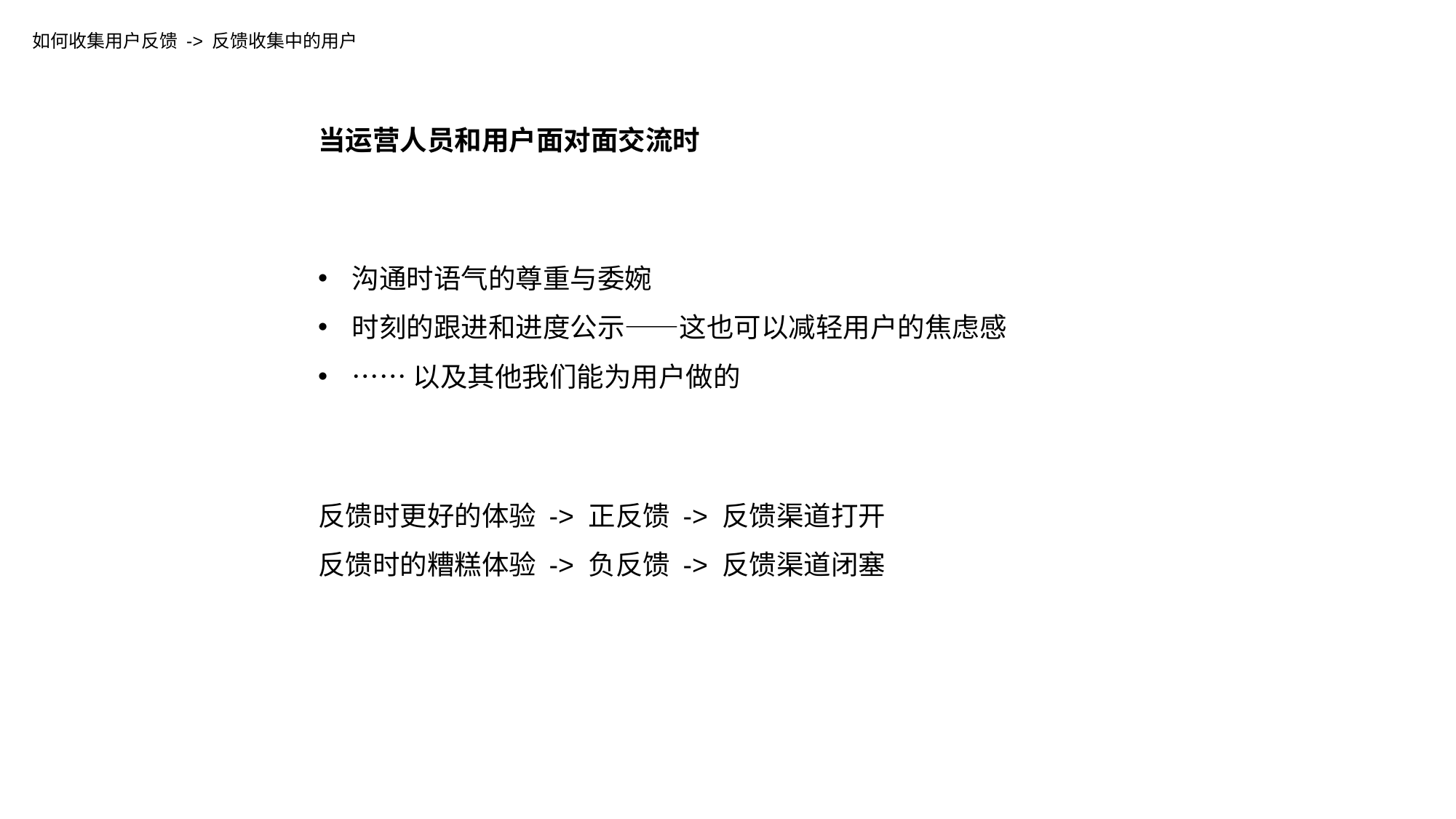

如何收集用户反馈 -> 反馈收集中的用户
当运营人员和用户面对面交流时
沟通时语气的尊重与委婉
时刻的跟进和进度公示——这也可以减轻用户的焦虑感
……以及其他我们能为用户做的
反馈时更好的体验 -> 正反馈 -> 反馈渠道打开
反馈时的糟糕体验 -> 负反馈 -> 反馈渠道闭塞